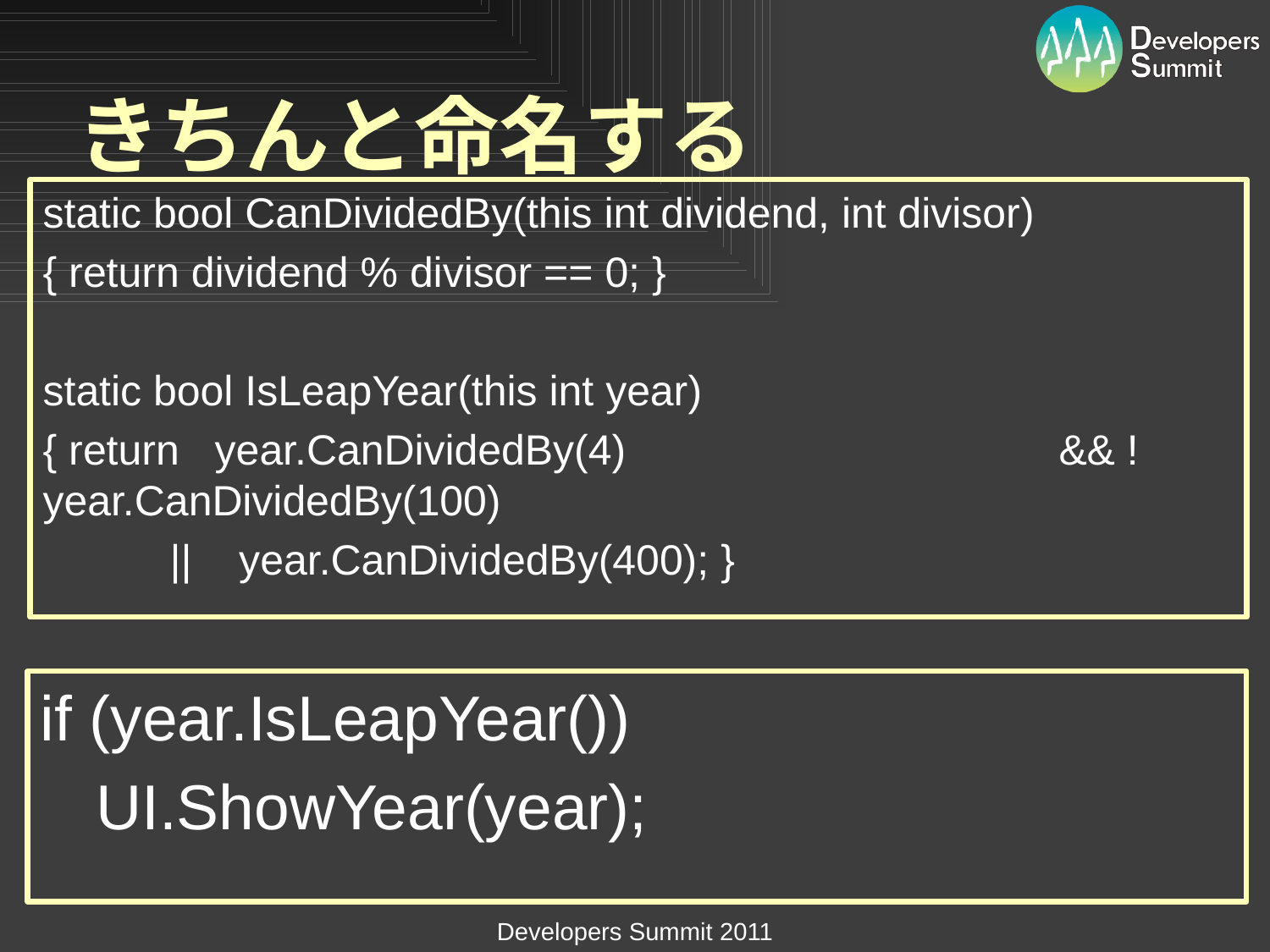

# きちんと命名する
static bool CanDividedBy(this int dividend, int divisor)
{ return dividend % divisor == 0; }

static bool IsLeapYear(this int year)
{ return   year.CanDividedBy(4) 			          	&& !year.CanDividedBy(100)
	||    year.CanDividedBy(400); }
if (year.IsLeapYear())
UI.ShowYear(year);